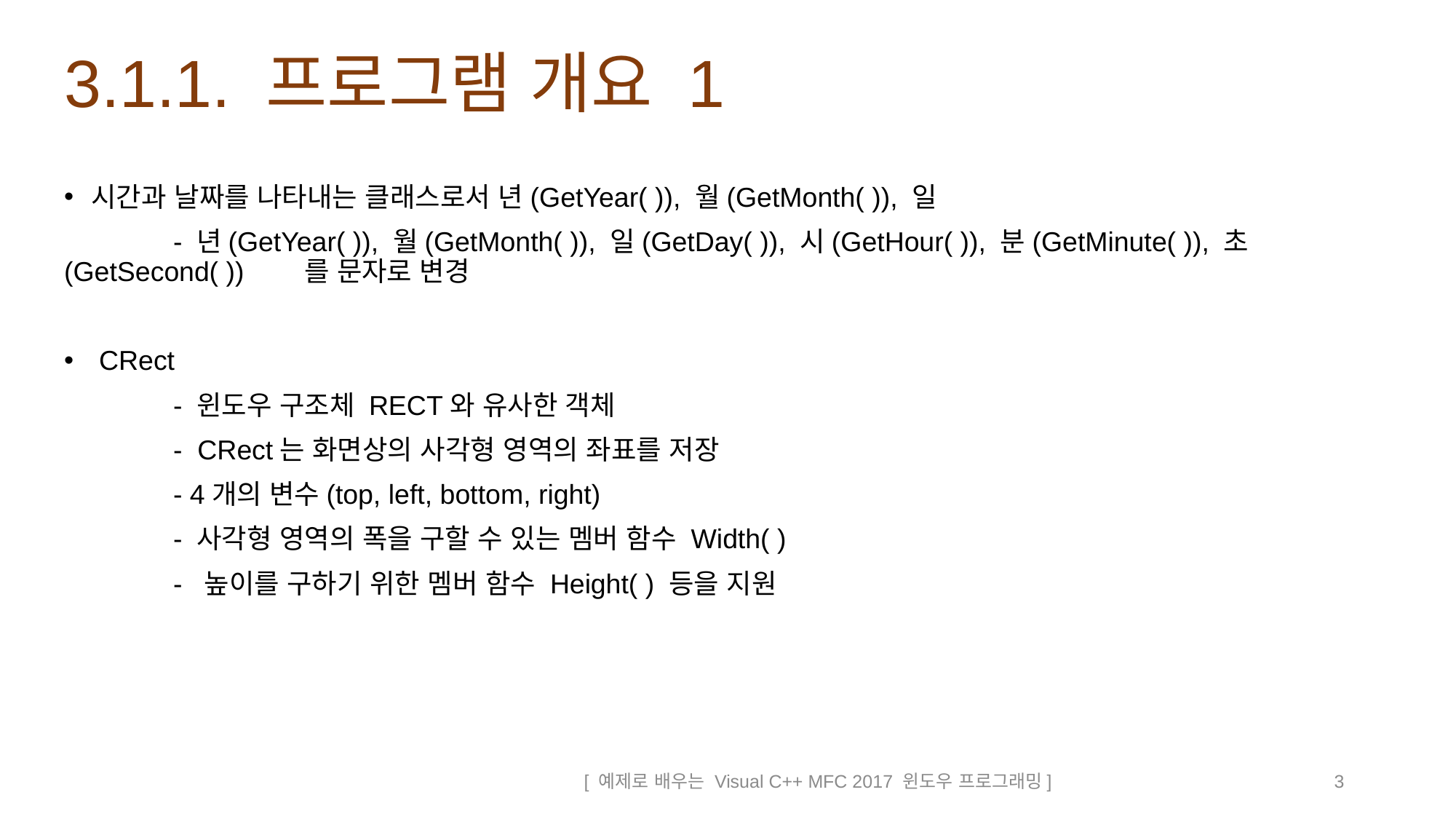

# 3.1.1. 프로그램 개요 1

시간과 날짜를 나타내는 클래스로서 년(GetYear( )), 월(GetMonth( )), 일
    	- 년(GetYear( )), 월(GetMonth( )), 일(GetDay( )), 시(GetHour( )), 분(GetMinute( )), 초(GetSecond( ))  	  를 문자로 변경

 CRect
	- 윈도우 구조체 RECT와 유사한 객체
	-  CRect는 화면상의 사각형 영역의 좌표를 저장
	- 4개의 변수(top, left, bottom, right)
	- 사각형 영역의 폭을 구할 수 있는 멤버 함수 Width( )
     	-  높이를 구하기 위한 멤버 함수 Height( ) 등을 지원

[ 예제로 배우는 Visual C++ MFC 2017 윈도우 프로그래밍]
3